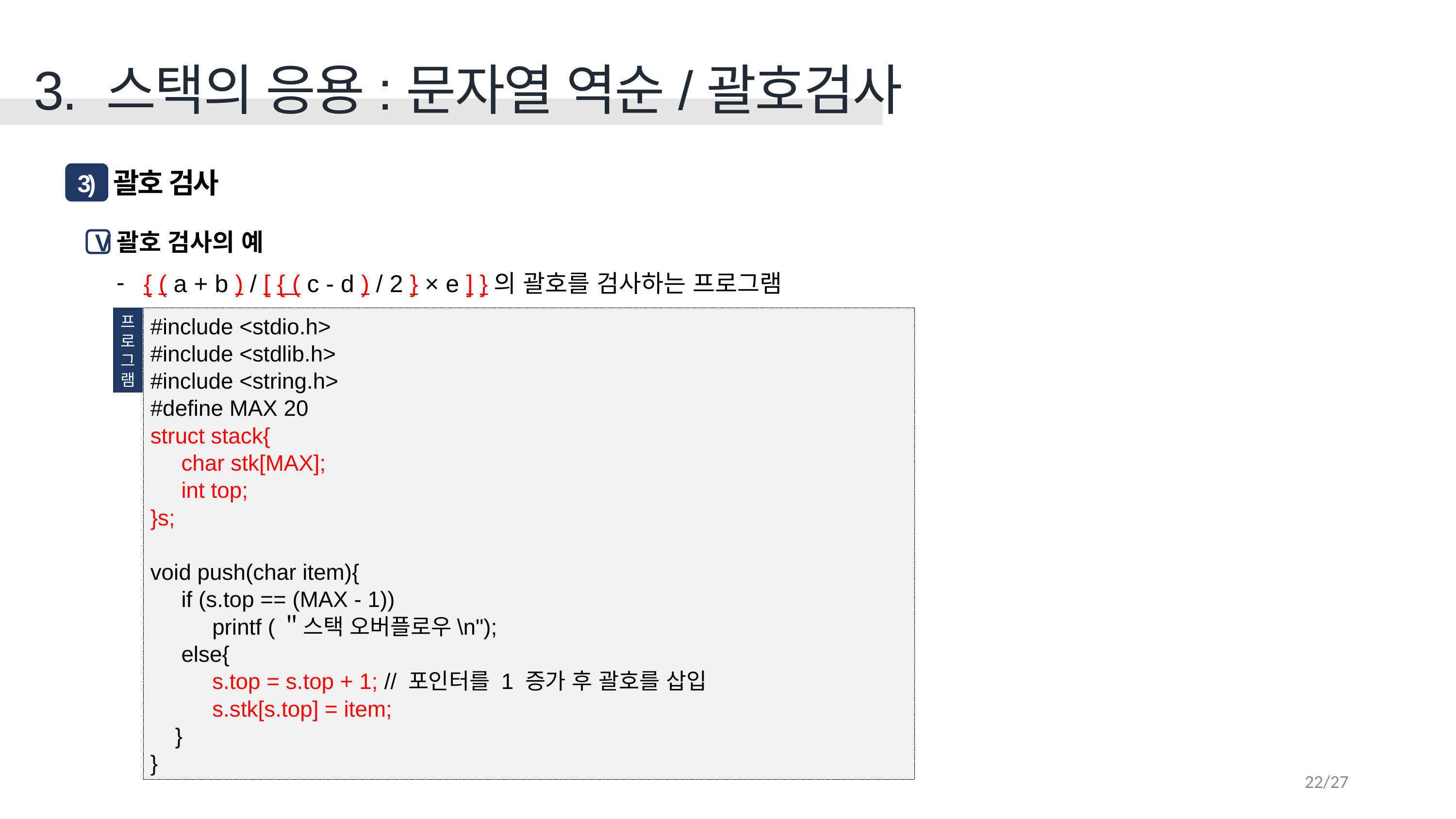

3. 스택의 응용:문자열 역순/괄호검사

괄호 검사
3)
괄호 검사의 예

{ ( a + b ) / [ { ( c - d ) / 2 } × e ] }의 괄호를 검사하는 프로그램

V
프
로
그
램
#include <stdio.h>
#include <stdlib.h>
#include <string.h>
#define MAX 20
struct stack{
     char stk[MAX];
     int top;
}s;

void push(char item){
     if (s.top == (MAX - 1))
          printf (＂스택 오버플로우\n");
     else{
          s.top = s.top + 1; // 포인터를 1 증가 후 괄호를 삽입
          s.stk[s.top] = item;
    }
}
22/27